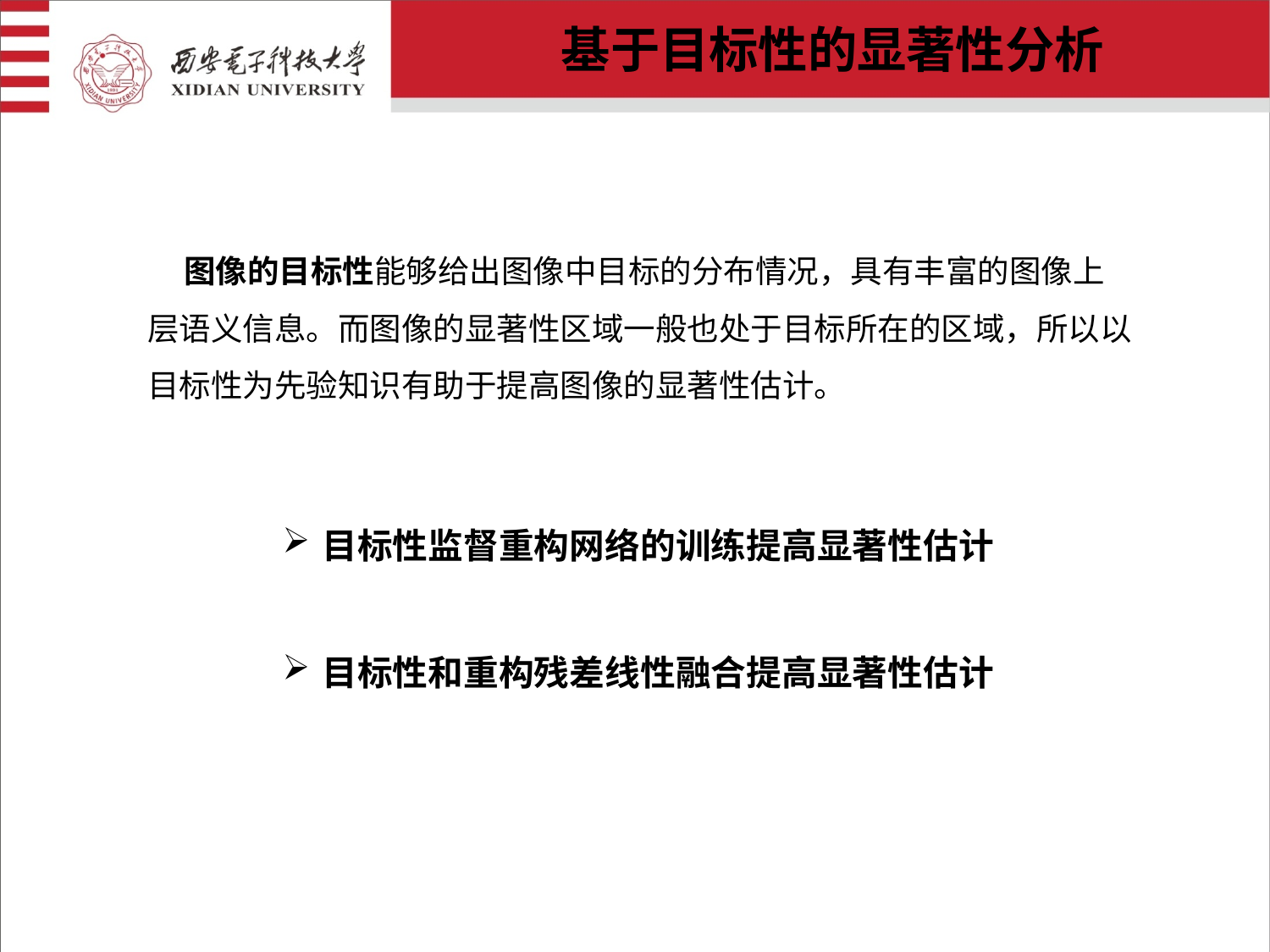

# 基于目标性的显著性分析
    图像的目标性能够给出图像中目标的分布情况，具有丰富的图像上层语义信息。而图像的显著性区域一般也处于目标所在的区域，所以以目标性为先验知识有助于提高图像的显著性估计。
目标性监督重构网络的训练提高显著性估计

目标性和重构残差线性融合提高显著性估计